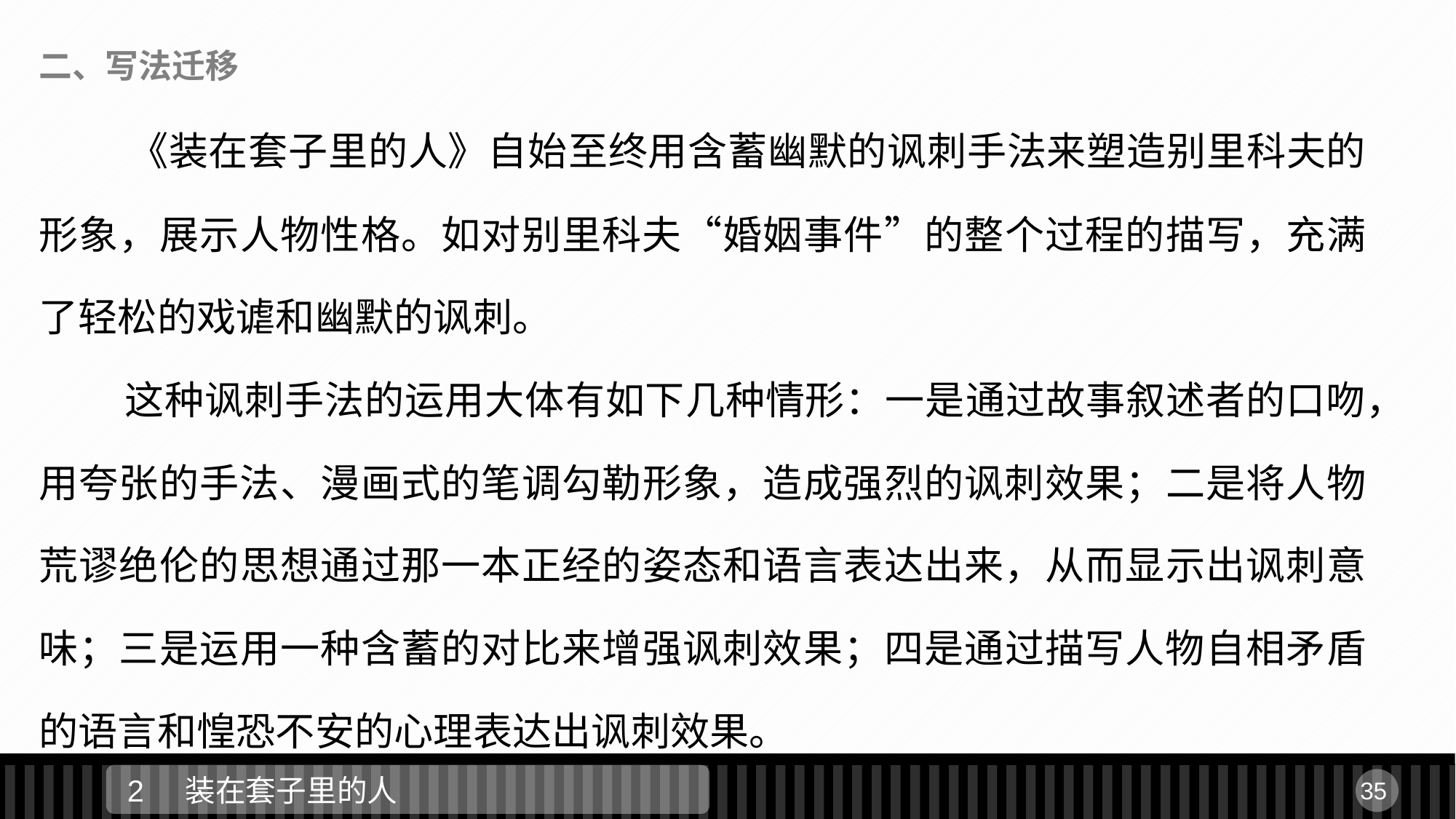

二、写法迁移
        《装在套子里的人》自始至终用含蓄幽默的讽刺手法来塑造别里科夫的形象，展示人物性格。如对别里科夫“婚姻事件”的整个过程的描写，充满了轻松的戏谑和幽默的讽刺。
        这种讽刺手法的运用大体有如下几种情形：一是通过故事叙述者的口吻，用夸张的手法、漫画式的笔调勾勒形象，造成强烈的讽刺效果；二是将人物荒谬绝伦的思想通过那一本正经的姿态和语言表达出来，从而显示出讽刺意味；三是运用一种含蓄的对比来增强讽刺效果；四是通过描写人物自相矛盾的语言和惶恐不安的心理表达出讽刺效果。